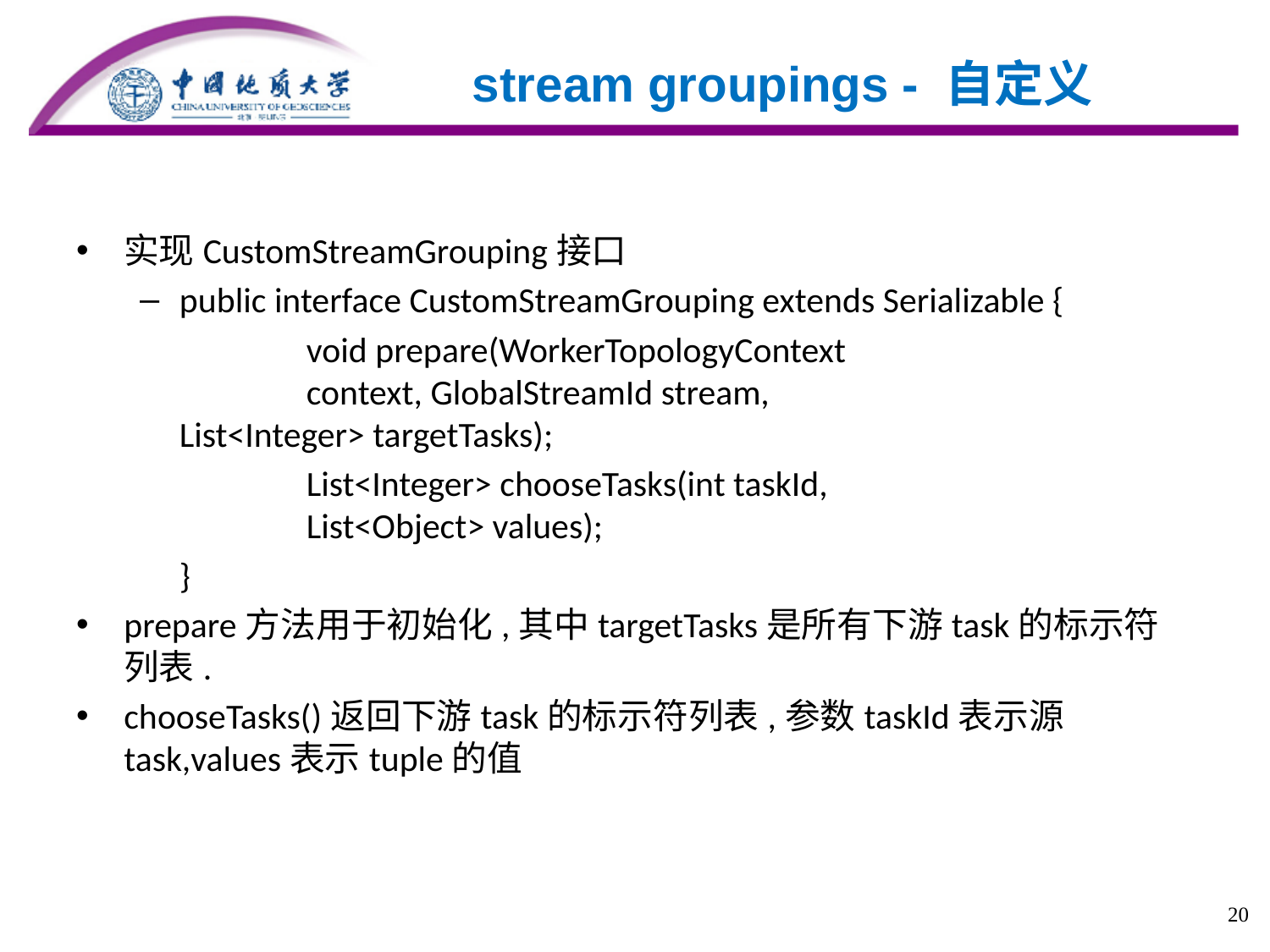

stream groupings - 自定义
实现CustomStreamGrouping接口
public interface CustomStreamGrouping extends Serializable {
		void prepare(WorkerTopologyContext 			context, GlobalStreamId stream, 			List<Integer> targetTasks);
		List<Integer> chooseTasks(int taskId, 			List<Object> values);
	}
prepare方法用于初始化,其中targetTasks是所有下游task的标示符列表.
chooseTasks()返回下游task的标示符列表,参数taskId表示源task,values表示tuple的值